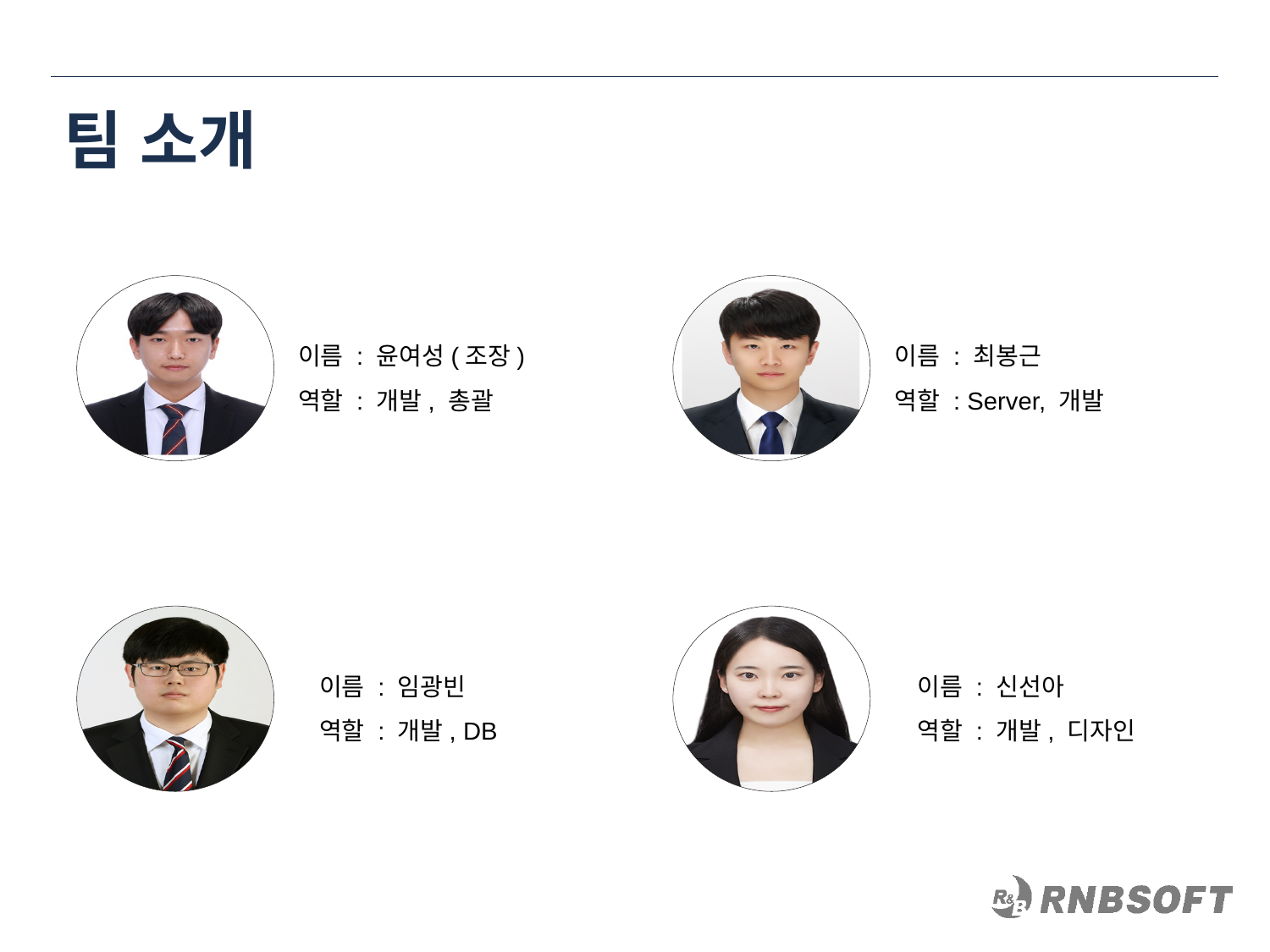

# 팀 소개

이름 : 윤여성(조장)
역할 : 개발, 총괄
이름 : 최봉근
역할 : Server, 개발

이름 : 임광빈
역할 : 개발, DB
이름 : 신선아
역할 : 개발, 디자인